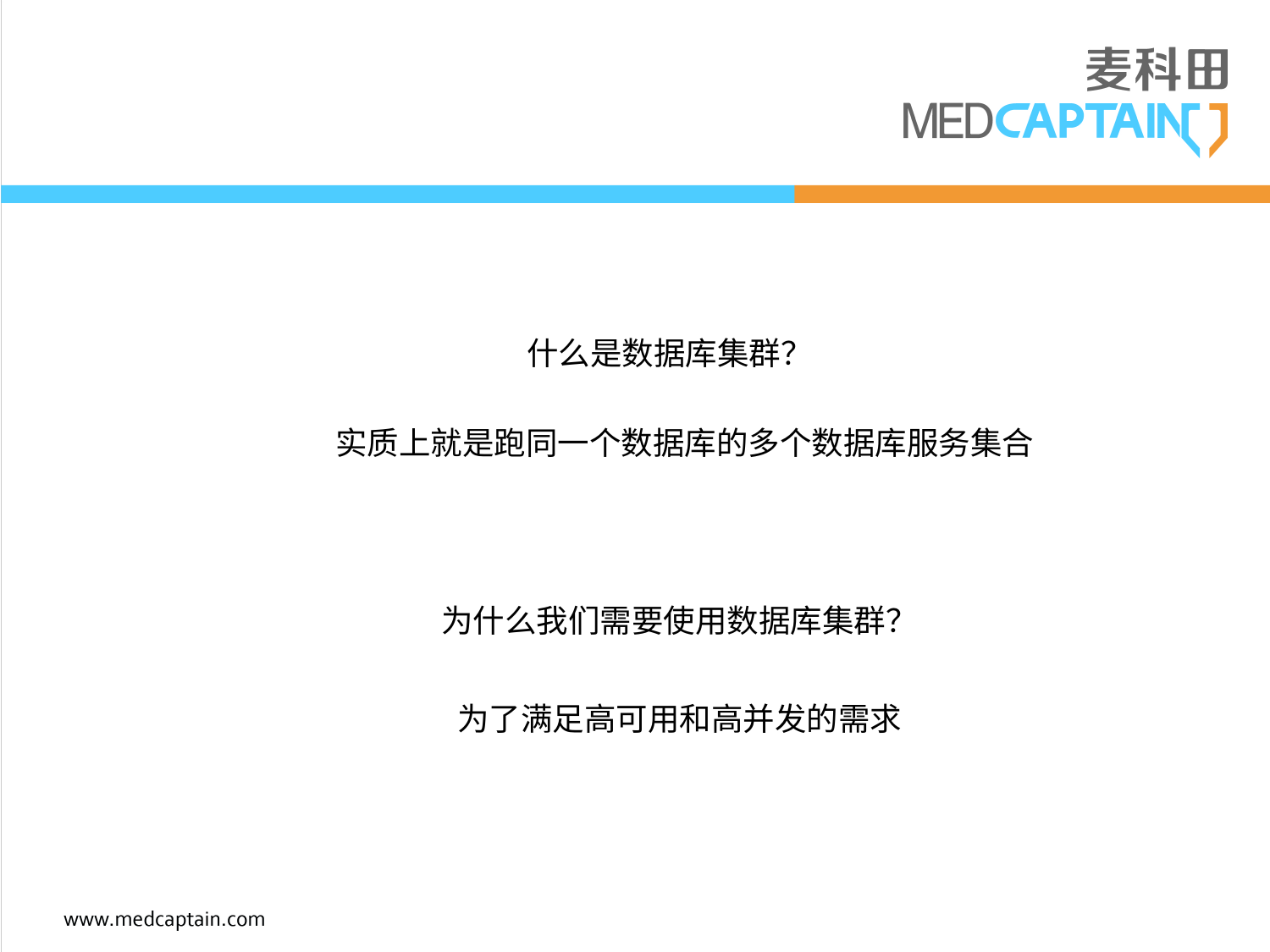

#
什么是数据库集群？
实质上就是跑同一个数据库的多个数据库服务集合
为什么我们需要使用数据库集群？
为了满足高可用和高并发的需求